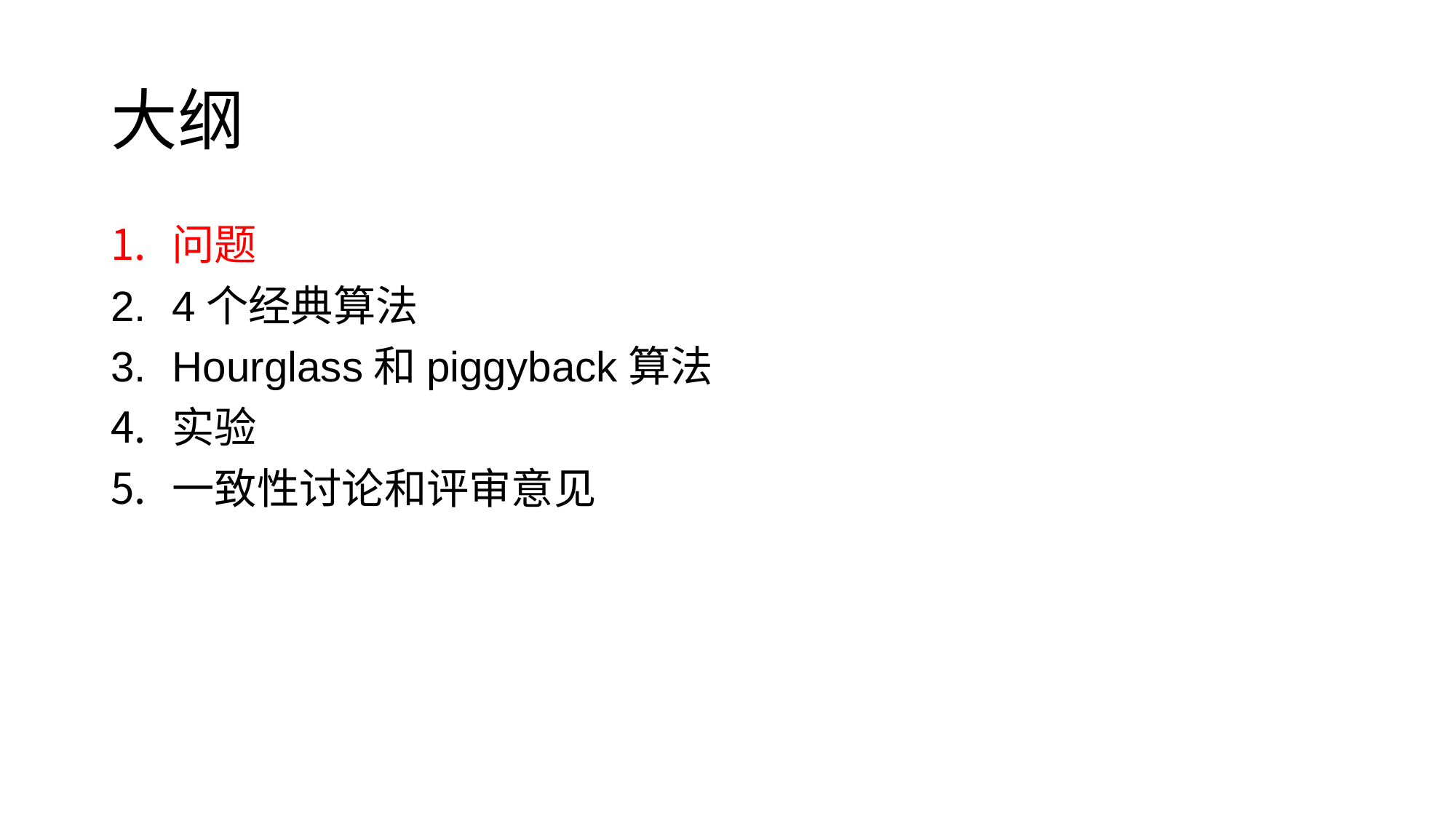

# 大纲
问题
4个经典算法
Hourglass和piggyback算法
实验
一致性讨论和评审意见